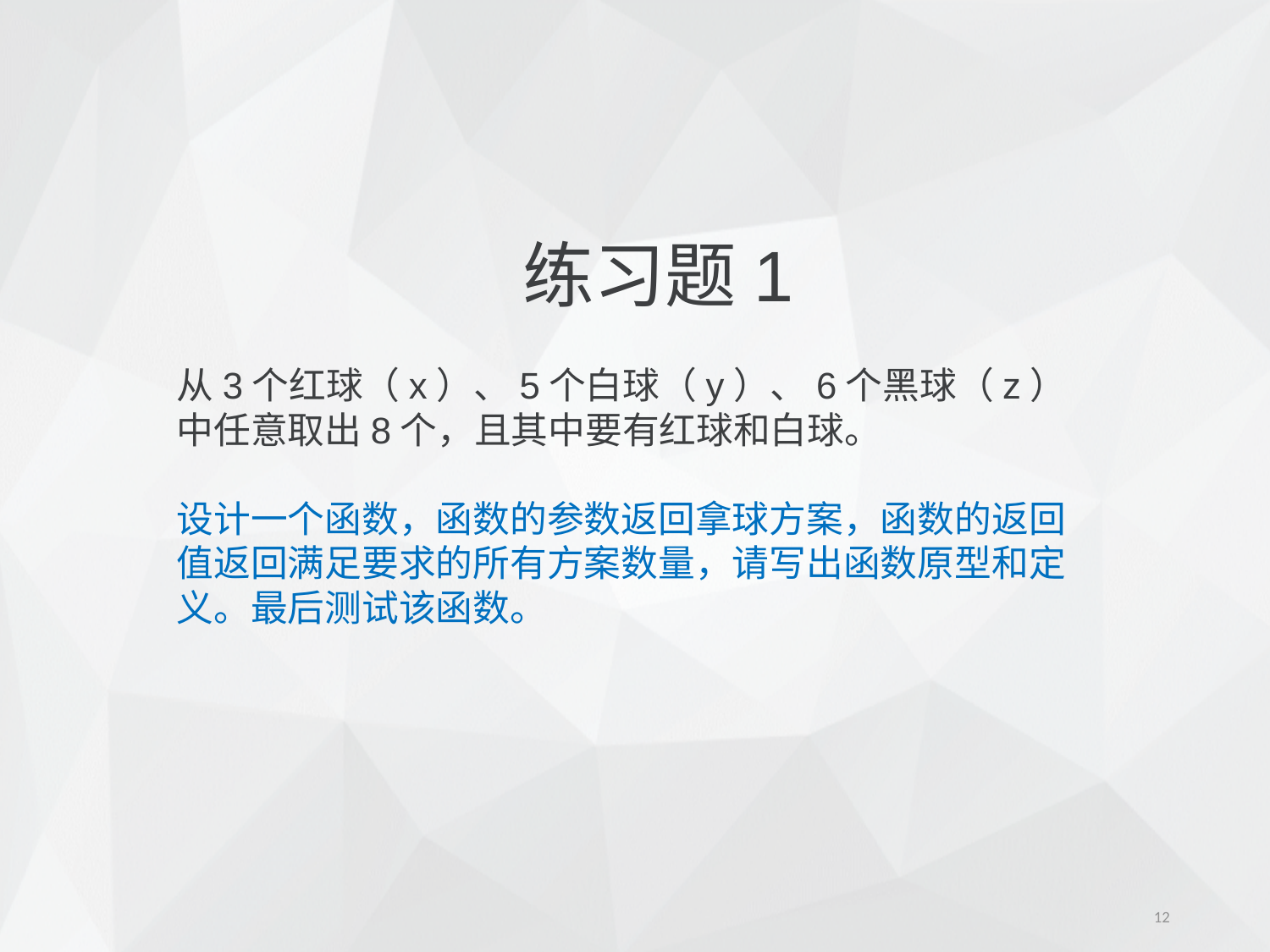

练习题1
从3个红球（x）、5个白球（y）、6个黑球（z）中任意取出8个，且其中要有红球和白球。

设计一个函数，函数的参数返回拿球方案，函数的返回值返回满足要求的所有方案数量，请写出函数原型和定义。最后测试该函数。
12